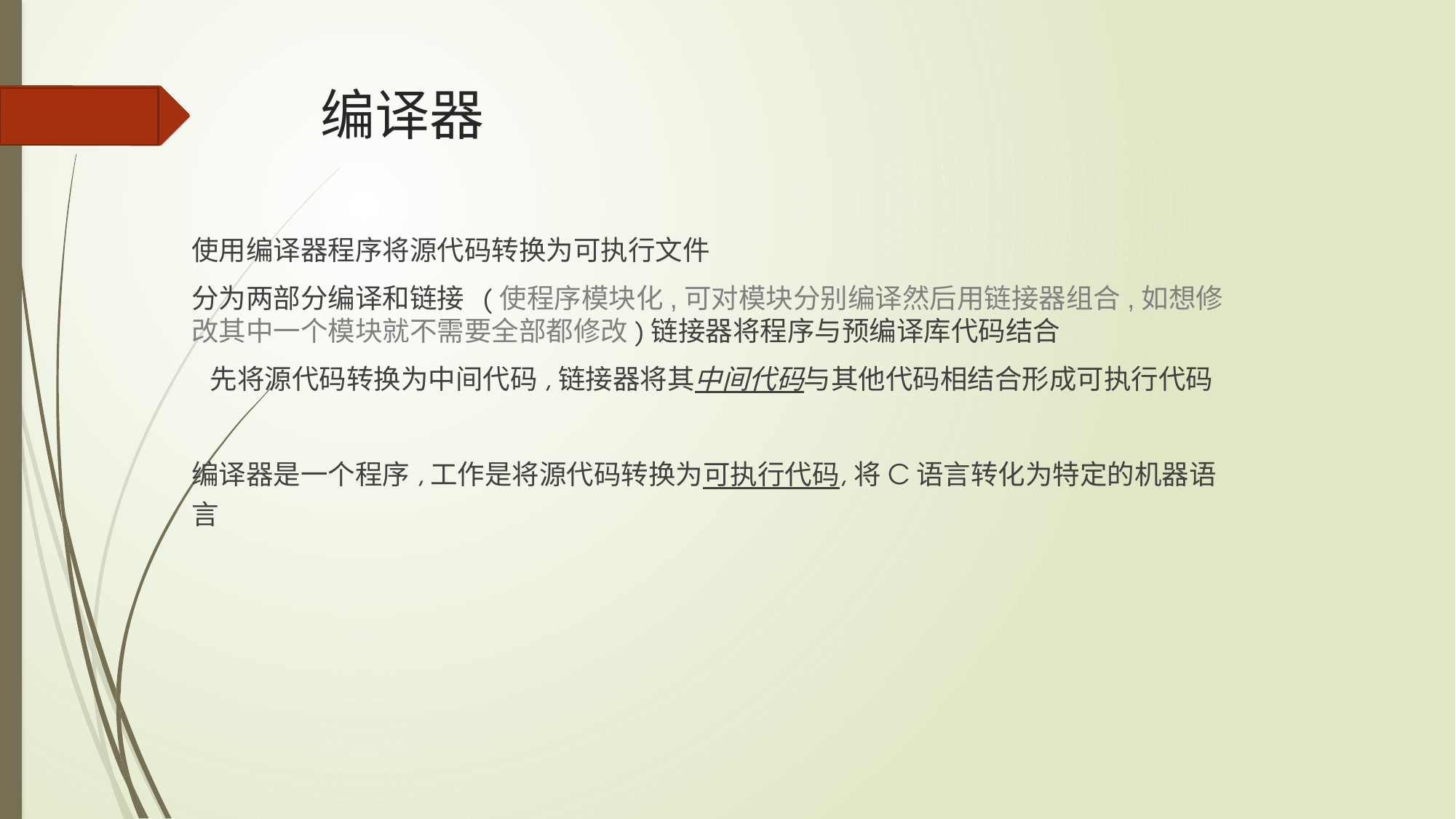

# 编译器

使用编译器程序将源代码转换为可执行文件
分为两部分编译和链接  (使程序模块化,可对模块分别编译然后用链接器组合,如想修改其中一个模块就不需要全部都修改)链接器将程序与预编译库代码结合
  先将源代码转换为中间代码,链接器将其中间代码与其他代码相结合形成可执行代码

编译器是一个程序,工作是将源代码转换为可执行代码,将C语言转化为特定的机器语言